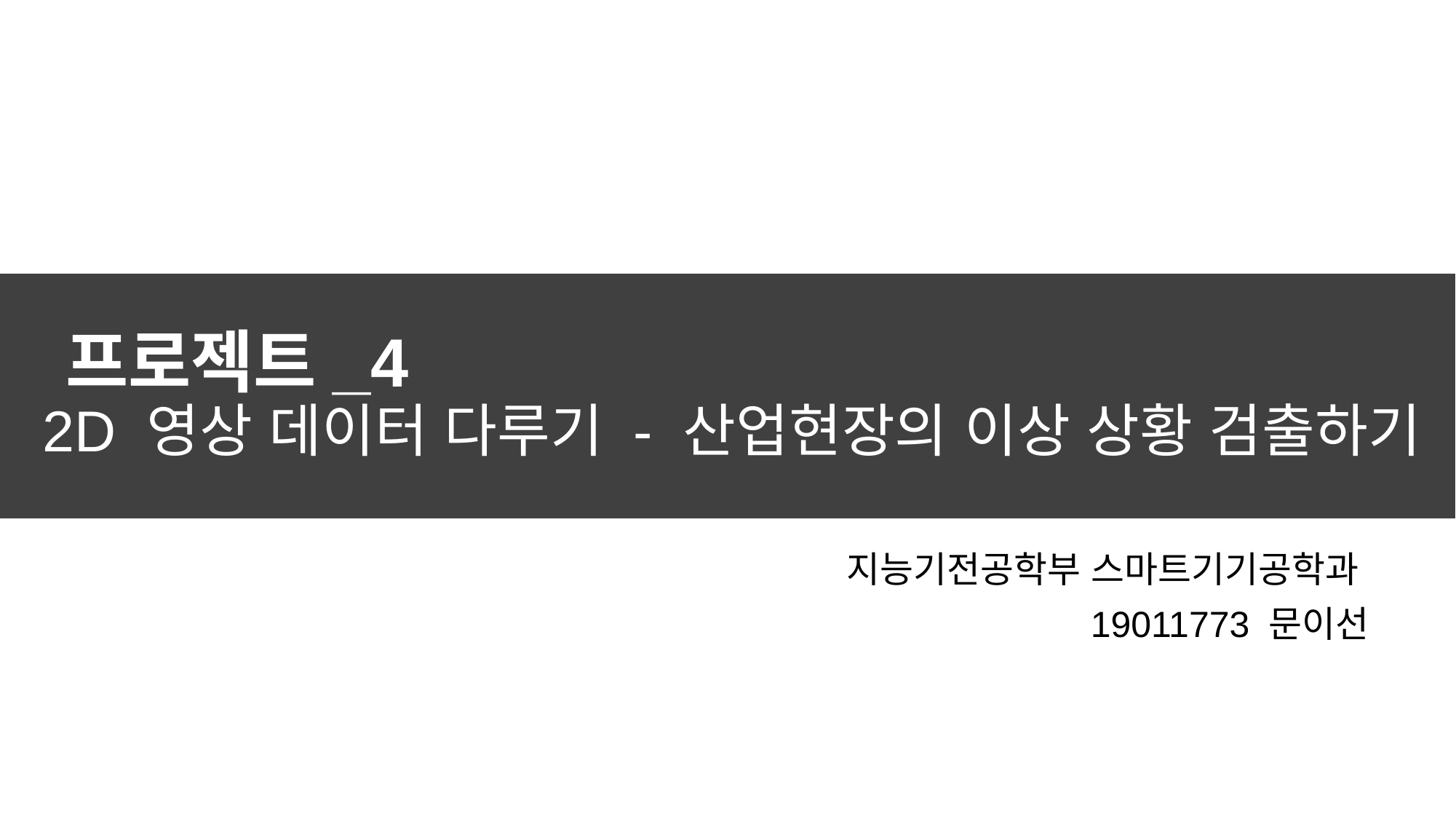

# 프로젝트_4 2D 영상 데이터 다루기 - 산업현장의 이상 상황 검출하기
지능기전공학부 스마트기기공학과
19011773 문이선